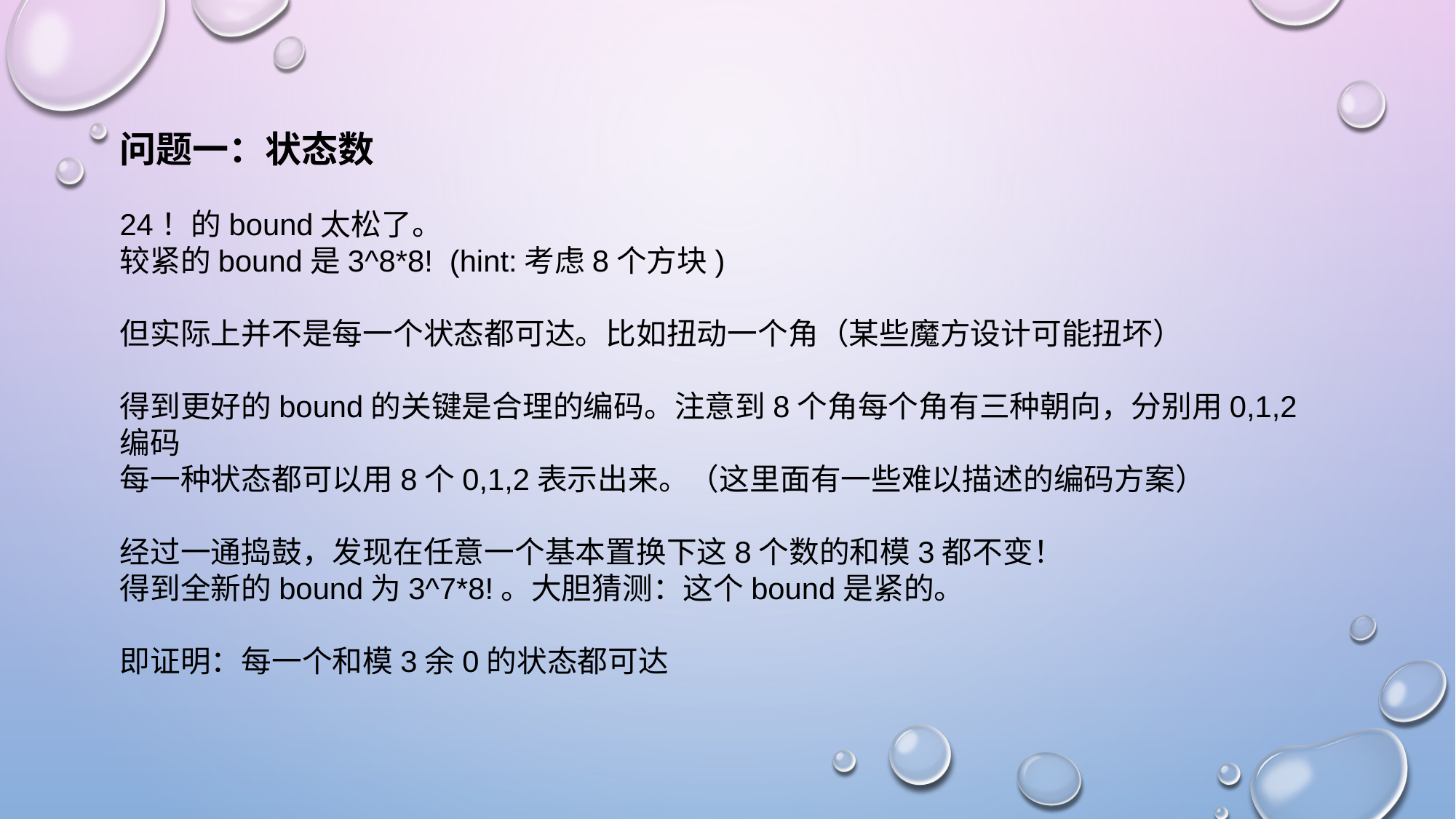

# 问题一：状态数
24！的bound太松了。
较紧的bound是3^8*8!  (hint:考虑8个方块)

但实际上并不是每一个状态都可达。比如扭动一个角（某些魔方设计可能扭坏）

得到更好的bound的关键是合理的编码。注意到8个角每个角有三种朝向，分别用0,1,2编码
每一种状态都可以用8个0,1,2表示出来。（这里面有一些难以描述的编码方案）

经过一通捣鼓，发现在任意一个基本置换下这8个数的和模3都不变！
得到全新的bound为3^7*8!。大胆猜测：这个bound是紧的。

即证明：每一个和模3余0的状态都可达